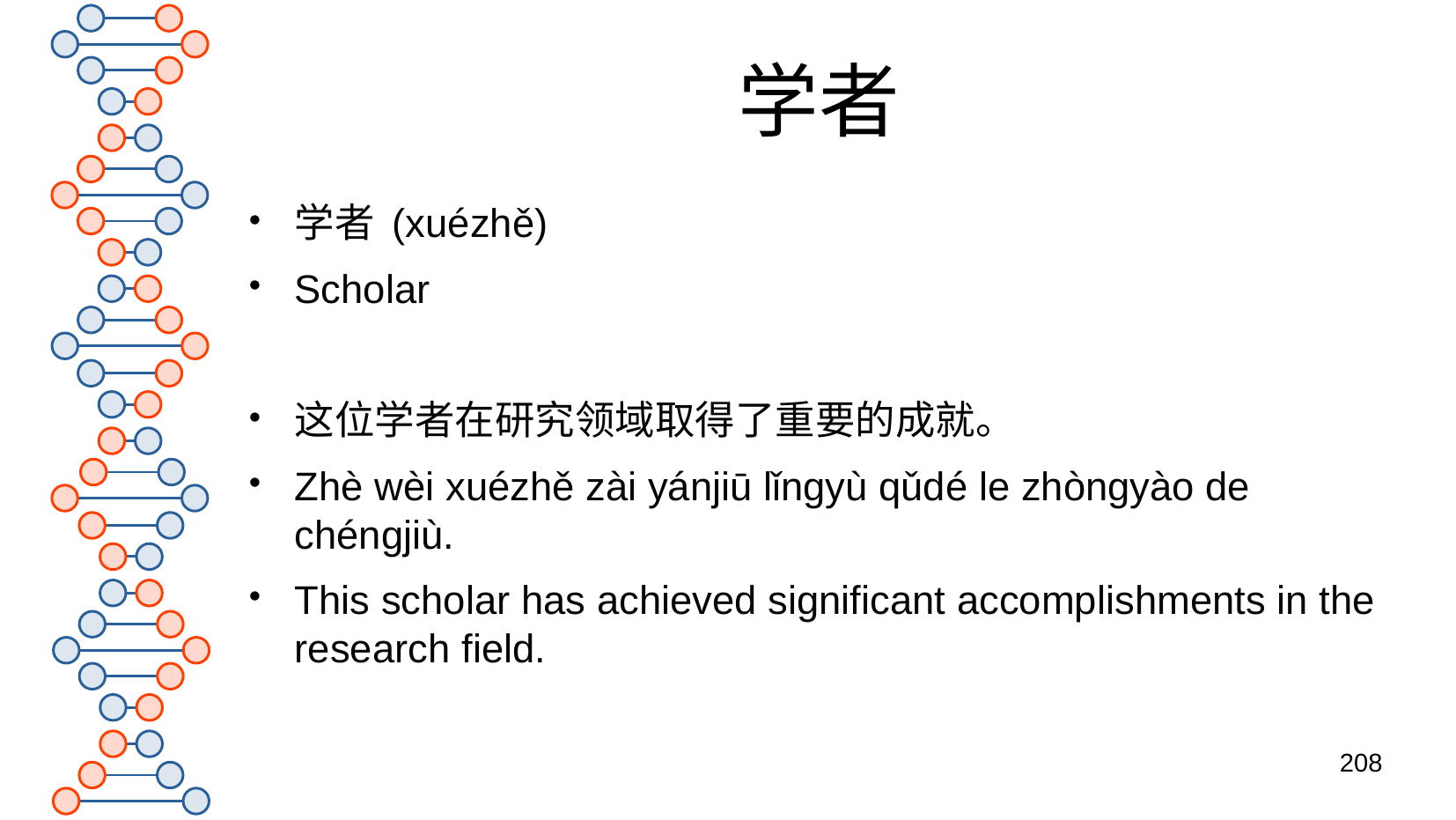

# 学者
学者 (xuézhě)
Scholar

这位学者在研究领域取得了重要的成就。
Zhè wèi xuézhě zài yánjiū lǐngyù qǔdé le zhòngyào de chéngjiù.
This scholar has achieved significant accomplishments in the research field.

208